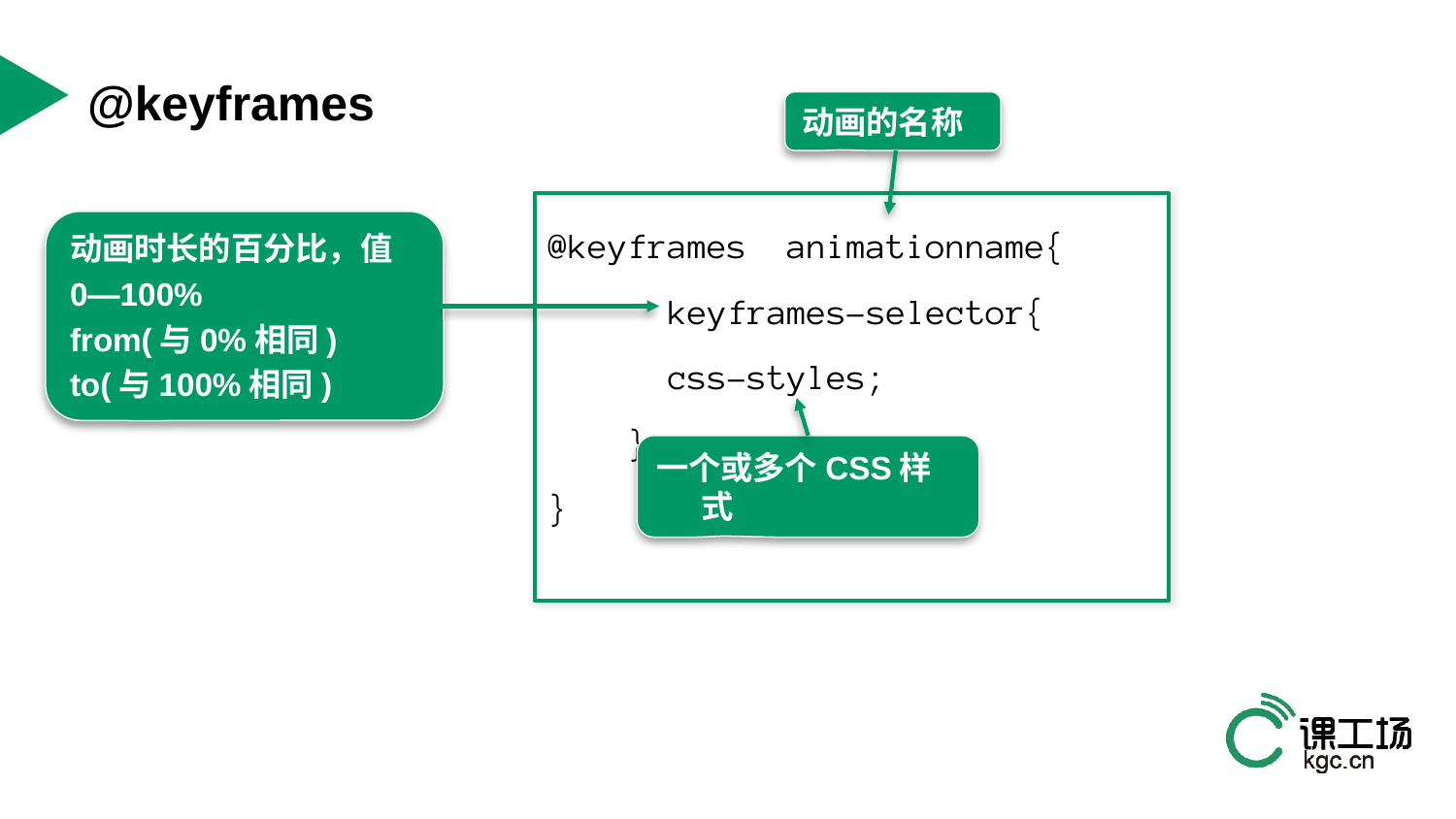

动画
CSS动画
之二
# @keyframes
动画的名称
@keyframes  animationname{
      keyframes-selector{
      css-styles;
    }
}

动画时长的百分比，值
0—100%
from(与0%相同)
to(与100%相同)
一个或多个CSS样式